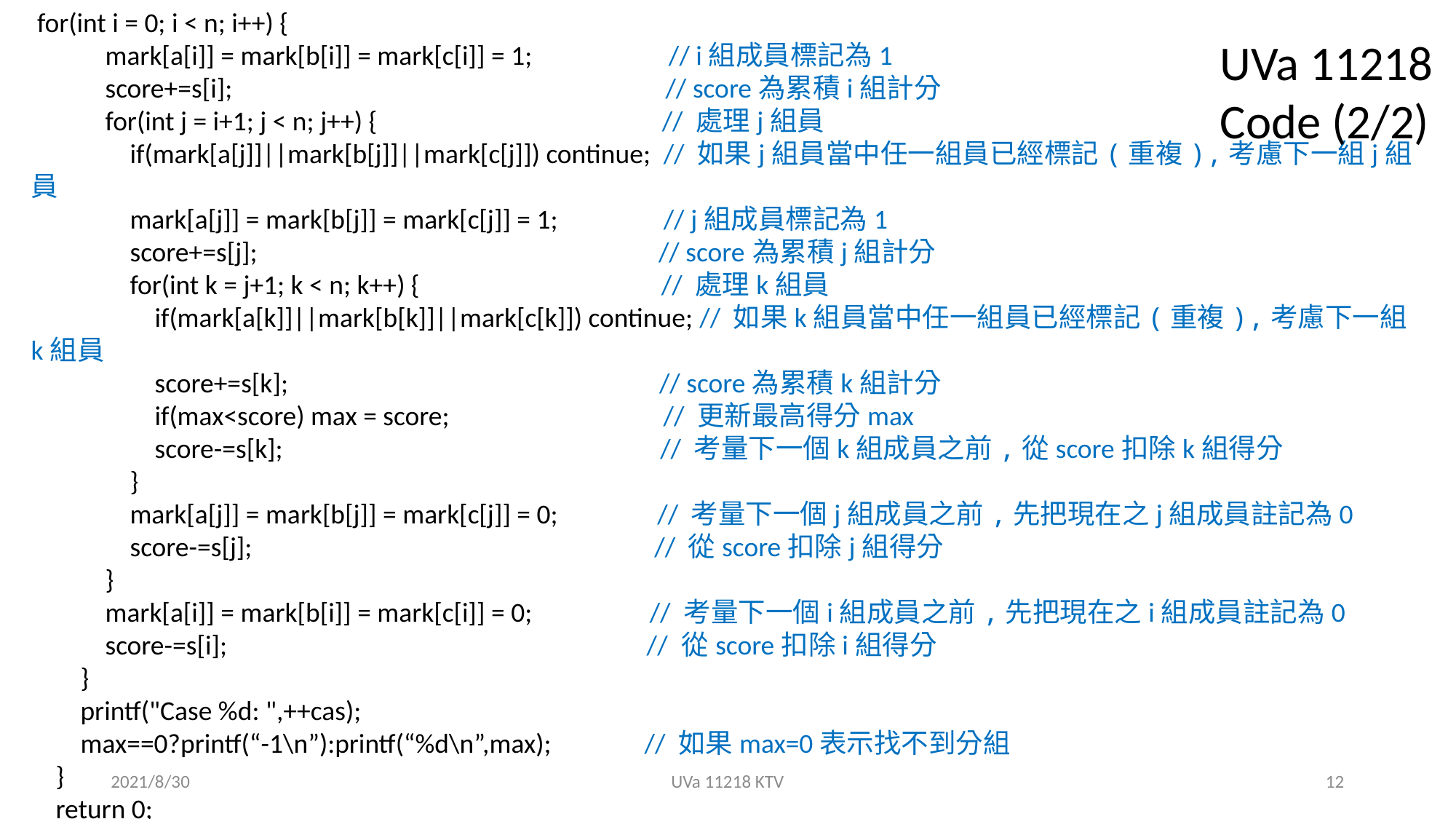

for(int i = 0; i < n; i++) {
            mark[a[i]] = mark[b[i]] = mark[c[i]] = 1;                      // i組成員標記為1
            score+=s[i];                                                                      // score為累積i組計分
            for(int j = i+1; j < n; j++) {                                              // 處理j組員
                if(mark[a[j]]||mark[b[j]]||mark[c[j]]) continue;  // 如果j組員當中任一組員已經標記(重複),考慮下一組j組員
                mark[a[j]] = mark[b[j]] = mark[c[j]] = 1;                 // j組成員標記為1
                score+=s[j];                                                                 // score為累積j組計分
                for(int k = j+1; k < n; k++) {                                       // 處理k組員
                    if(mark[a[k]]||mark[b[k]]||mark[c[k]]) continue; // 如果k組員當中任一組員已經標記(重複),考慮下一組k組員
                    score+=s[k];                                                            // score為累積k組計分
                    if(max<score) max = score;		              // 更新最高得分max
                    score-=s[k];                                                             // 考量下一個k組成員之前,從score扣除k組得分
                }
                mark[a[j]] = mark[b[j]] = mark[c[j]] = 0;                // 考量下一個j組成員之前,先把現在之j組成員註記為0
                score-=s[j];                                                                 // 從score扣除j組得分
            }
            mark[a[i]] = mark[b[i]] = mark[c[i]] = 0;                   // 考量下一個i組成員之前,先把現在之i組成員註記為0
            score-=s[i];                                                                    // 從score扣除i組得分
        }
        printf("Case %d: ",++cas);
        max==0?printf(“-1\n”):printf(“%d\n”,max);               // 如果max=0表示找不到分組
    }
    return 0;
}
UVa 11218 Code (2/2)
2021/8/30
UVa 11218 KTV
12